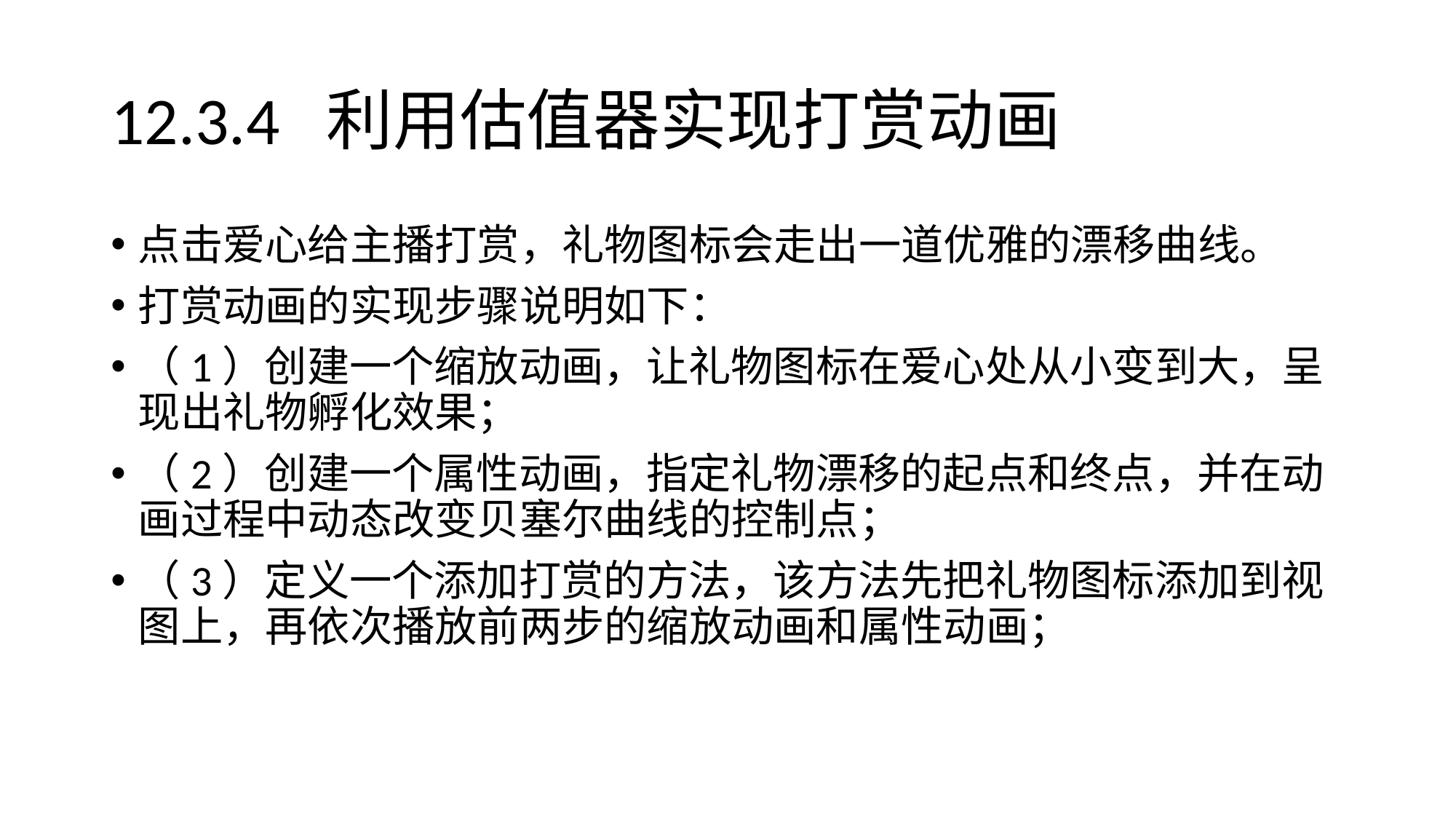

# 12.3.4  利用估值器实现打赏动画
点击爱心给主播打赏，礼物图标会走出一道优雅的漂移曲线。
打赏动画的实现步骤说明如下：
（1）创建一个缩放动画，让礼物图标在爱心处从小变到大，呈现出礼物孵化效果；
（2）创建一个属性动画，指定礼物漂移的起点和终点，并在动画过程中动态改变贝塞尔曲线的控制点；
（3）定义一个添加打赏的方法，该方法先把礼物图标添加到视图上，再依次播放前两步的缩放动画和属性动画；